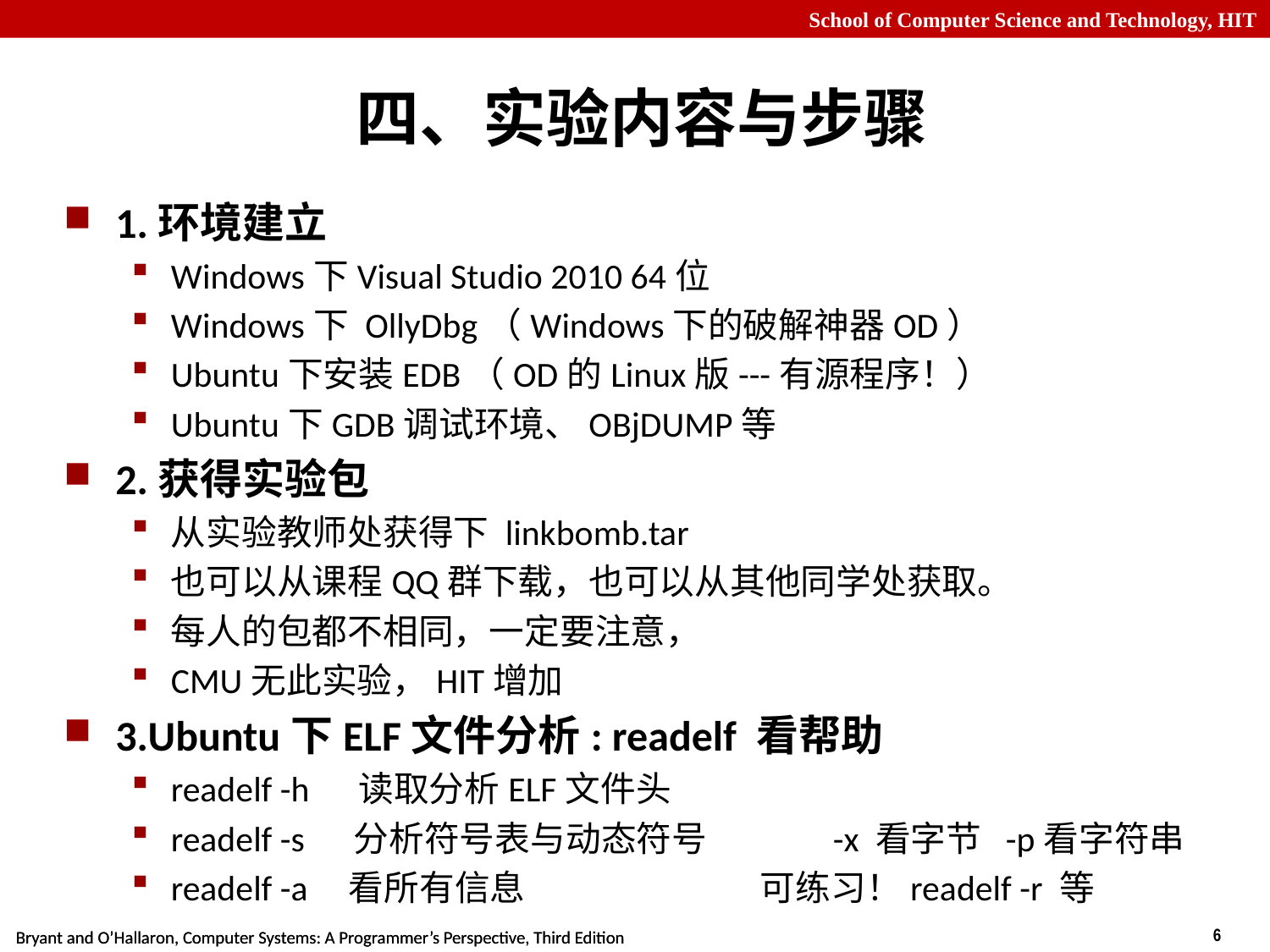

# 四、实验内容与步骤
1.环境建立
Windows下Visual Studio 2010 64位
Windows下 OllyDbg（Windows下的破解神器OD）
Ubuntu下安装EDB（OD的Linux版---有源程序！）
Ubuntu下GDB调试环境、OBjDUMP等
2.获得实验包
从实验教师处获得下 linkbomb.tar
也可以从课程QQ群下载，也可以从其他同学处获取。
每人的包都不相同，一定要注意，
CMU无此实验，HIT增加
3.Ubuntu下ELF文件分析: readelf 看帮助
readelf -h     读取分析ELF文件头
readelf -s     分析符号表与动态符号               -x 看字节  -p看字符串
readelf -a    看所有信息                              可练习！readelf -r 等